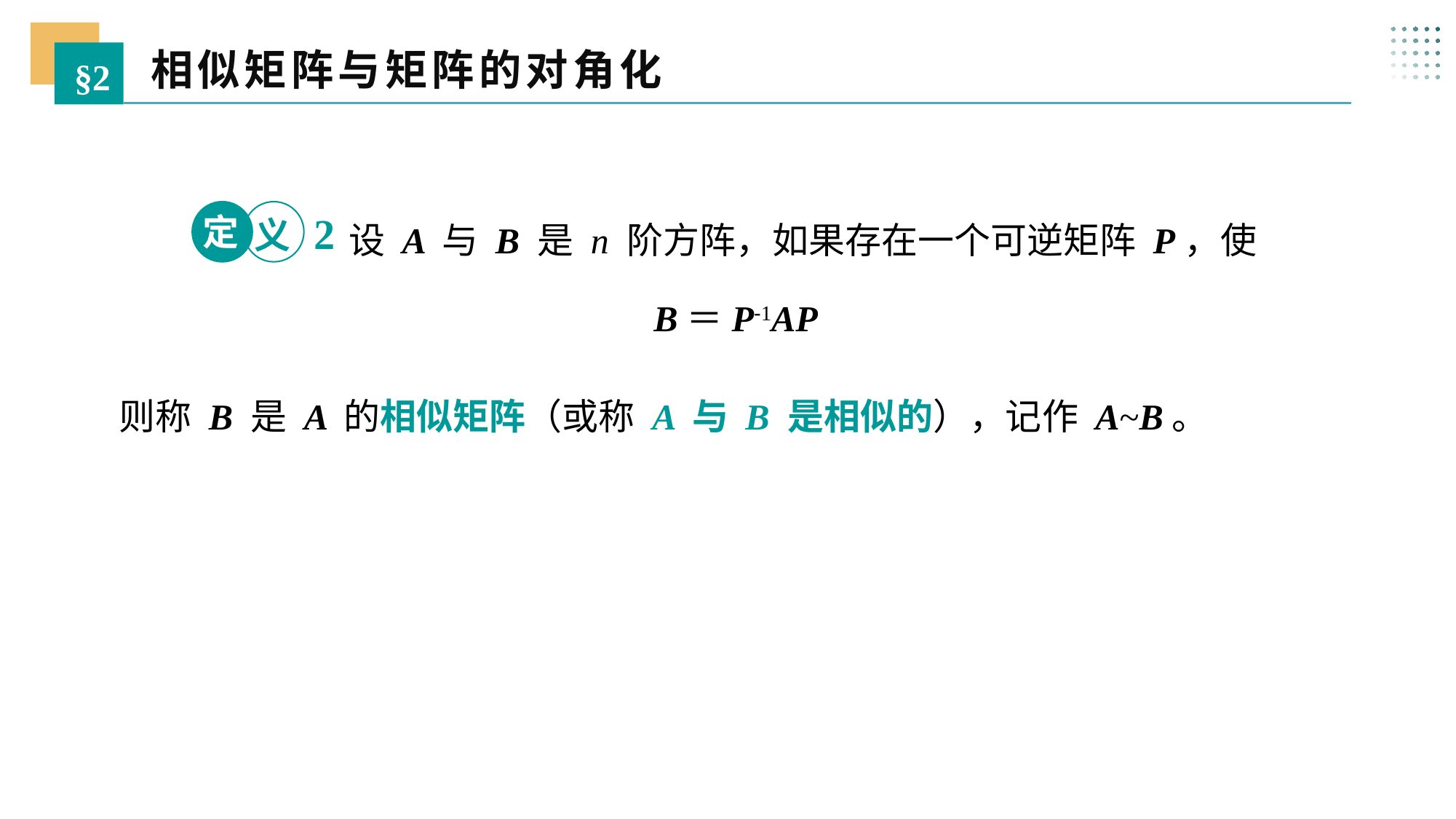

相似矩阵与矩阵的对角化
§2
                           设 A 与 B 是 n 阶方阵，如果存在一个可逆矩阵 P，使

定

2
义
B＝P-1AP
则称 B 是 A 的相似矩阵（或称 A 与 B 是相似的），记作 A~B。